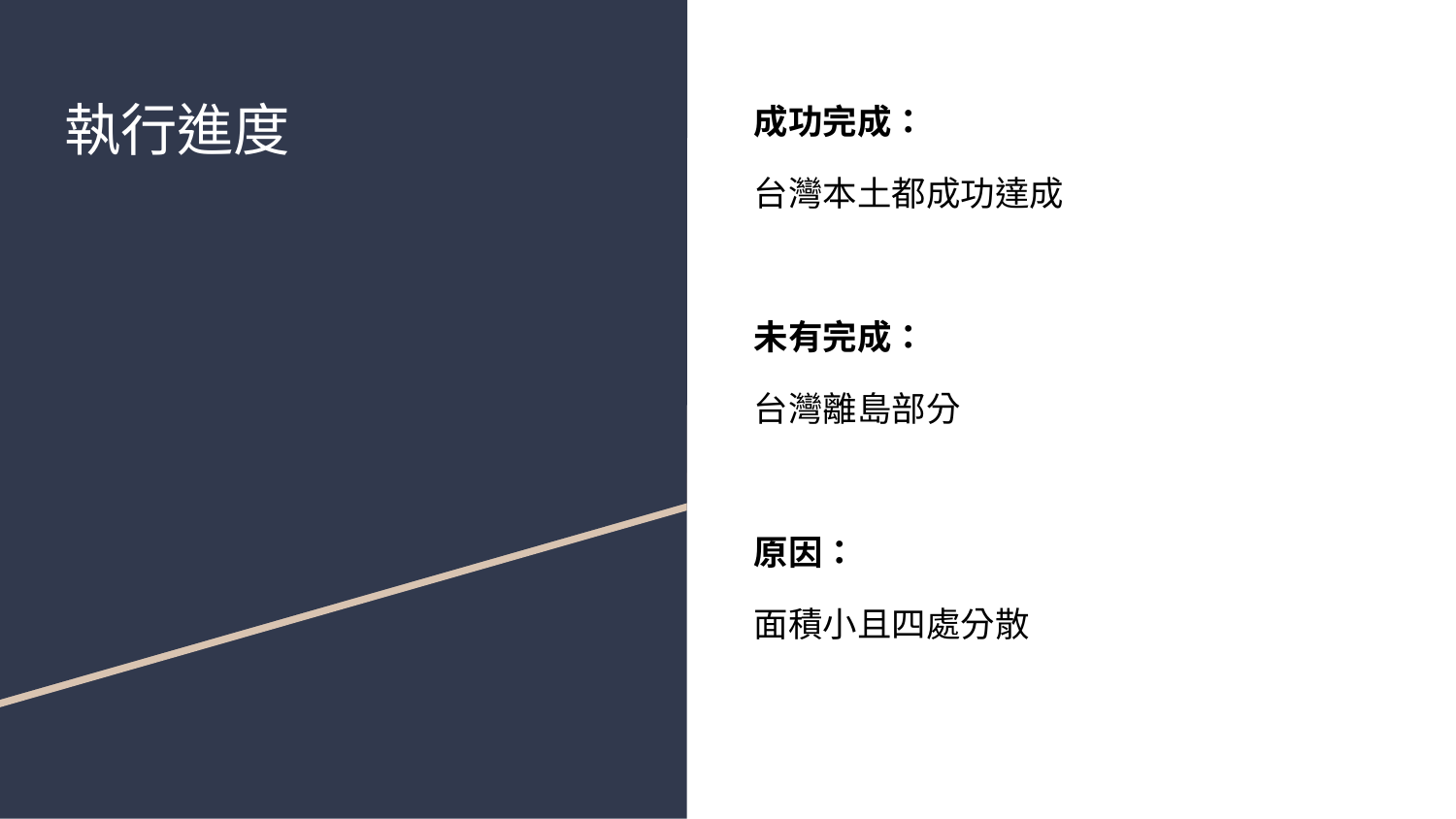

# 執行進度
成功完成：
台灣本土都成功達成

未有完成：
台灣離島部分

原因：
面積小且四處分散